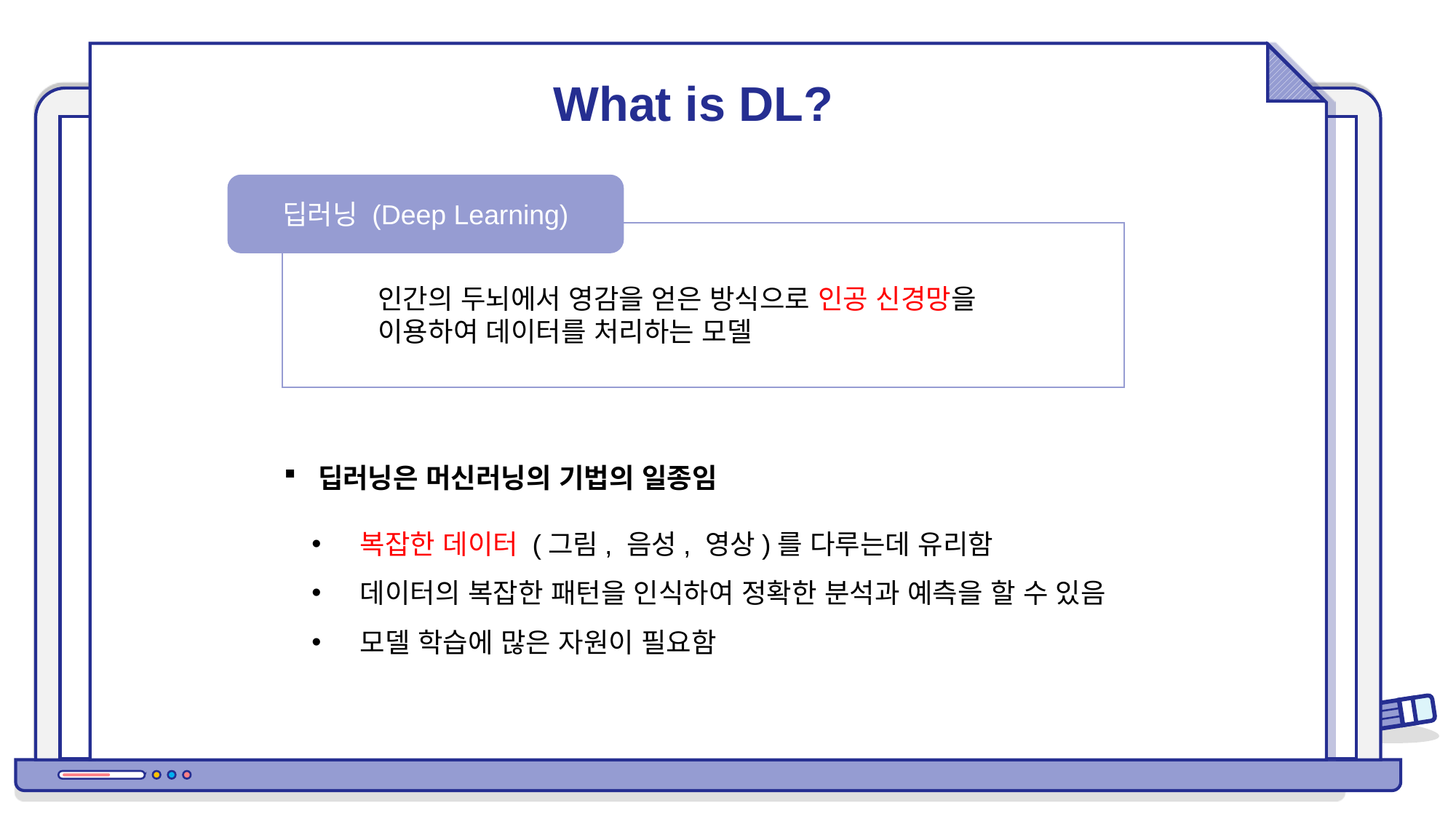

What is DL?

딥러닝 (Deep Learning)

인간의 두뇌에서 영감을 얻은 방식으로 인공 신경망을 이용하여 데이터를 처리하는 모델
딥러닝은 머신러닝의 기법의 일종임
 복잡한 데이터 (그림, 음성, 영상)를 다루는데 유리함
 데이터의 복잡한 패턴을 인식하여 정확한 분석과 예측을 할 수 있음
 모델 학습에 많은 자원이 필요함